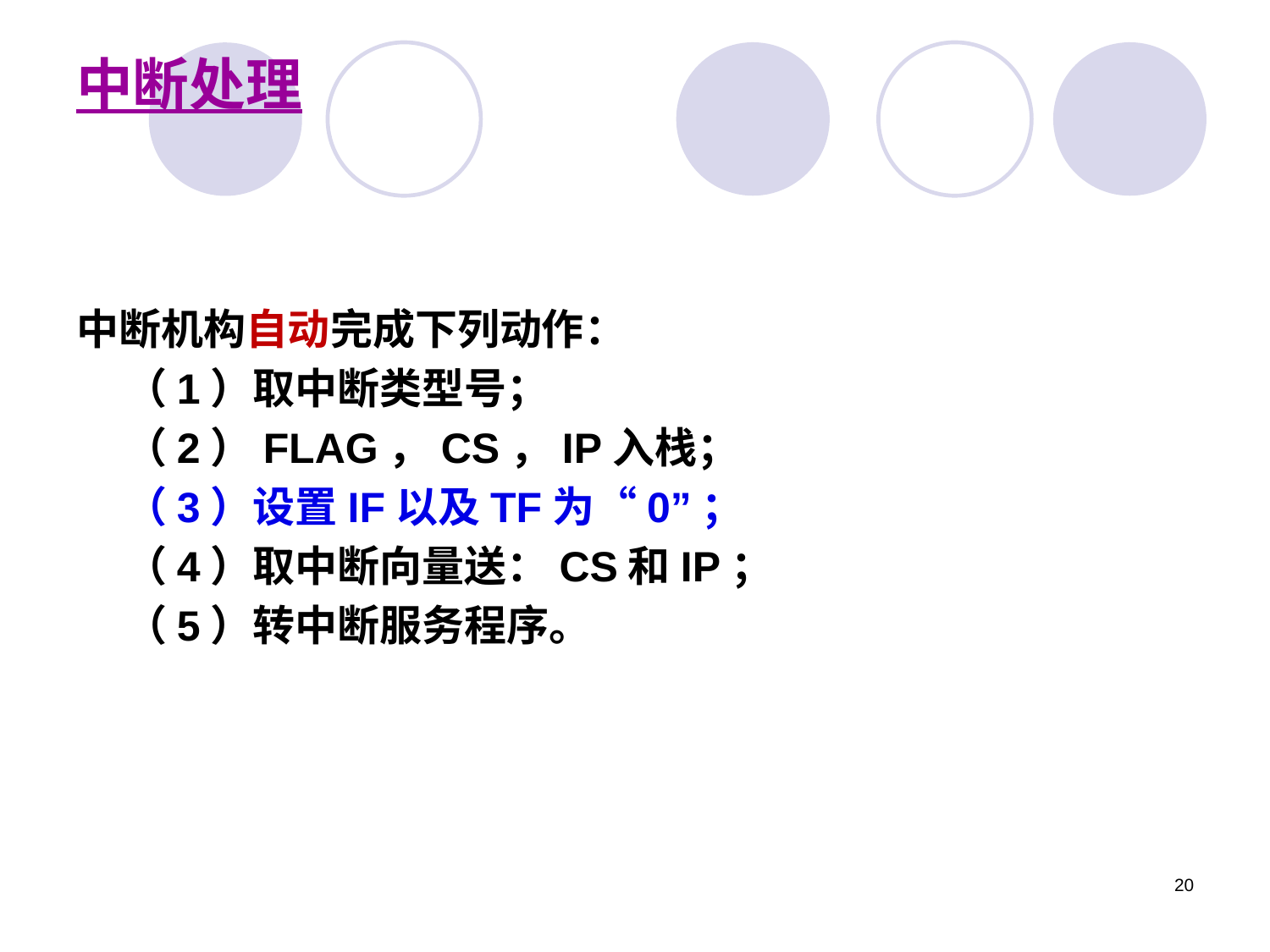

中断处理

中断机构自动完成下列动作：
    （1）取中断类型号；
    （2）FLAG，CS，IP入栈；
    （3）设置IF以及TF为“0”；
    （4）取中断向量送：CS和IP；
    （5）转中断服务程序。

20